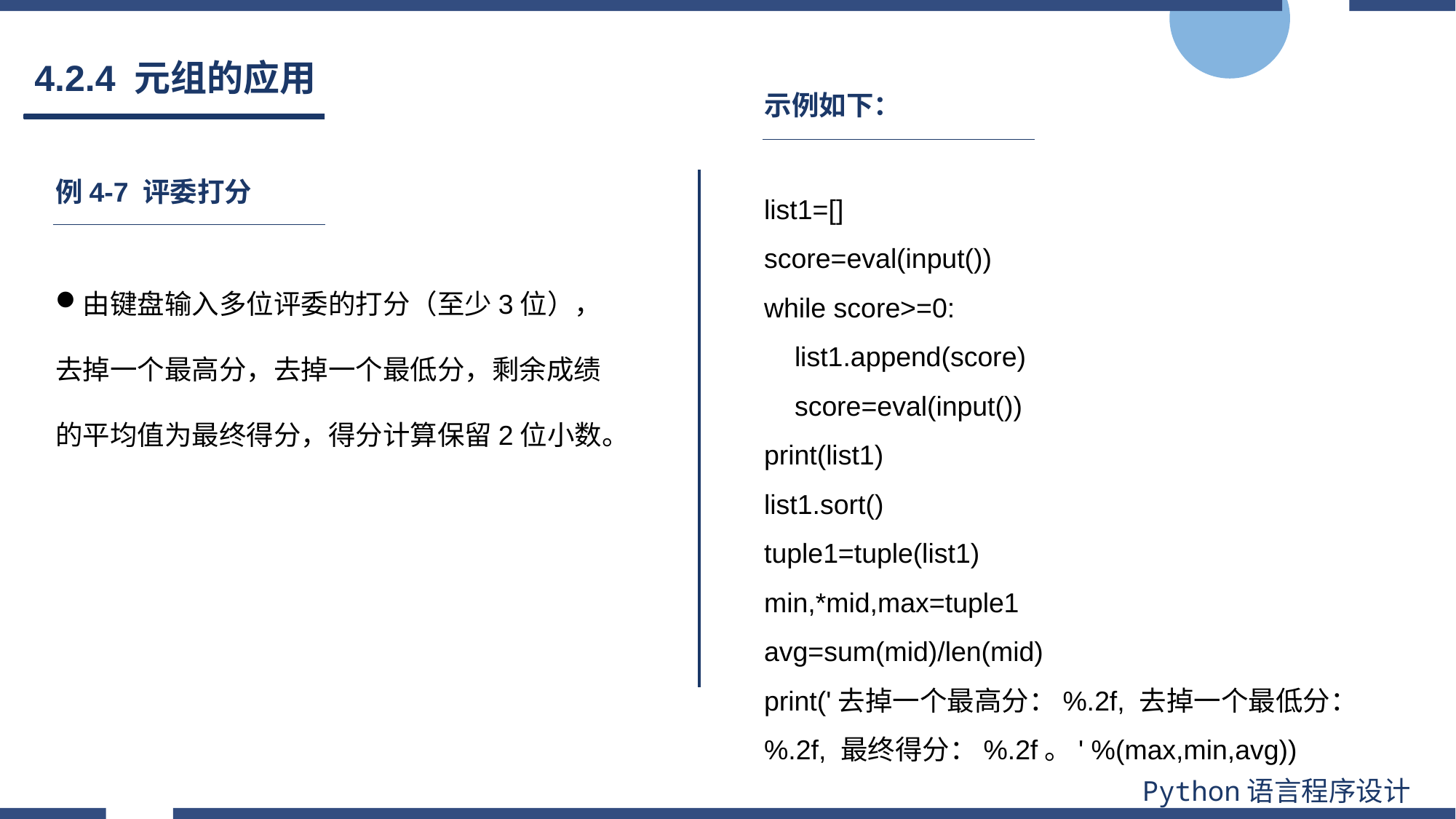

# 4.2.4 元组的应用
示例如下：
例4-7 评委打分
list1=[]
score=eval(input())
while score>=0:
    list1.append(score)
    score=eval(input())
print(list1)
list1.sort()
tuple1=tuple(list1)
min,*mid,max=tuple1
avg=sum(mid)/len(mid)
print('去掉一个最高分：%.2f, 去掉一个最低分：%.2f, 最终得分：%.2f。' %(max,min,avg))
由键盘输入多位评委的打分（至少3位），去掉一个最高分，去掉一个最低分，剩余成绩的平均值为最终得分，得分计算保留2位小数。